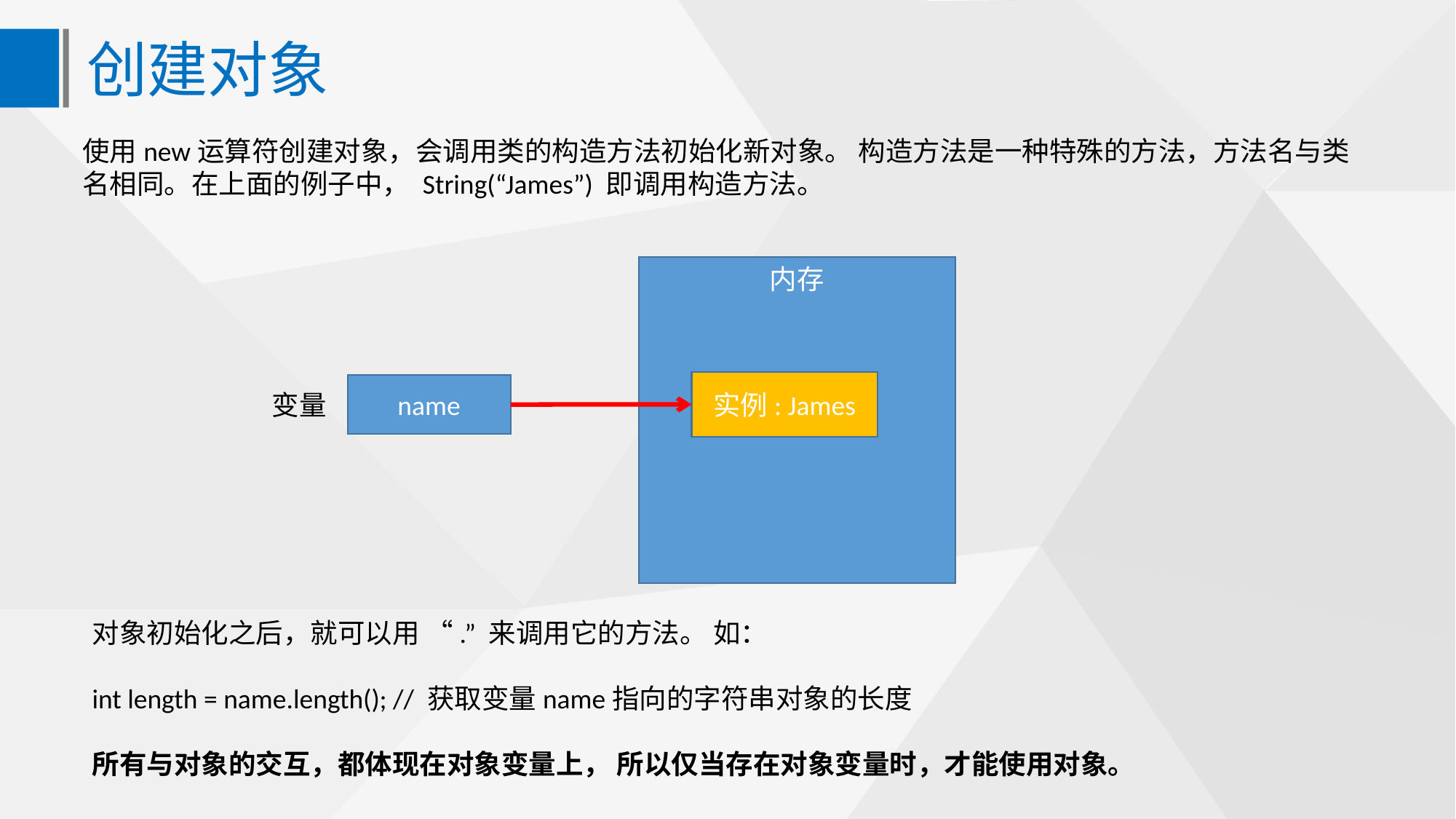

创建对象

使用new运算符创建对象，会调用类的构造方法初始化新对象。 构造方法是一种特殊的方法，方法名与类名相同。在上面的例子中， String(“James”) 即调用构造方法。
内存
实例: James
name
变量
对象初始化之后，就可以用 “.” 来调用它的方法。 如：

int length = name.length(); // 获取变量name指向的字符串对象的长度

所有与对象的交互，都体现在对象变量上， 所以仅当存在对象变量时，才能使用对象。